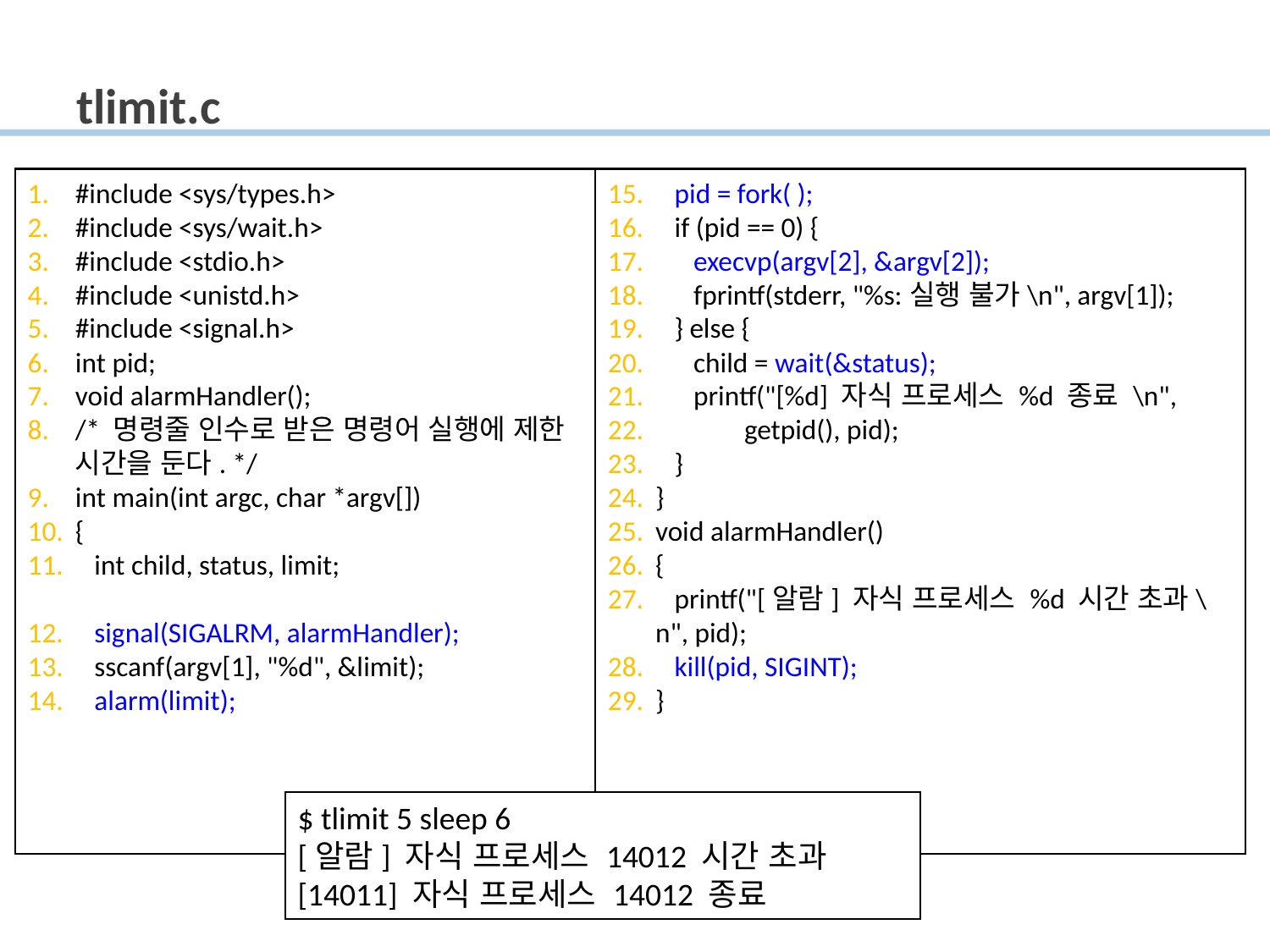

# tlimit.c
#include <sys/types.h>
#include <sys/wait.h>
#include <stdio.h>
#include <unistd.h>
#include <signal.h>
int pid;
void alarmHandler();
/* 명령줄 인수로 받은 명령어 실행에 제한 시간을 둔다. */
int main(int argc, char *argv[])
{
   int child, status, limit;

   signal(SIGALRM, alarmHandler);
   sscanf(argv[1], "%d", &limit);
   alarm(limit);

   pid = fork( );
   if (pid == 0) {
      execvp(argv[2], &argv[2]);
      fprintf(stderr, "%s:실행 불가\n", argv[1]);
   } else {
      child = wait(&status);
      printf("[%d] 자식 프로세스 %d 종료 \n",
              getpid(), pid);
   }
}
void alarmHandler()
{
   printf("[알람] 자식 프로세스 %d 시간 초과\n", pid);
   kill(pid, SIGINT);
}

$ tlimit 5 sleep 6
[알람] 자식 프로세스 14012 시간 초과
[14011] 자식 프로세스 14012 종료